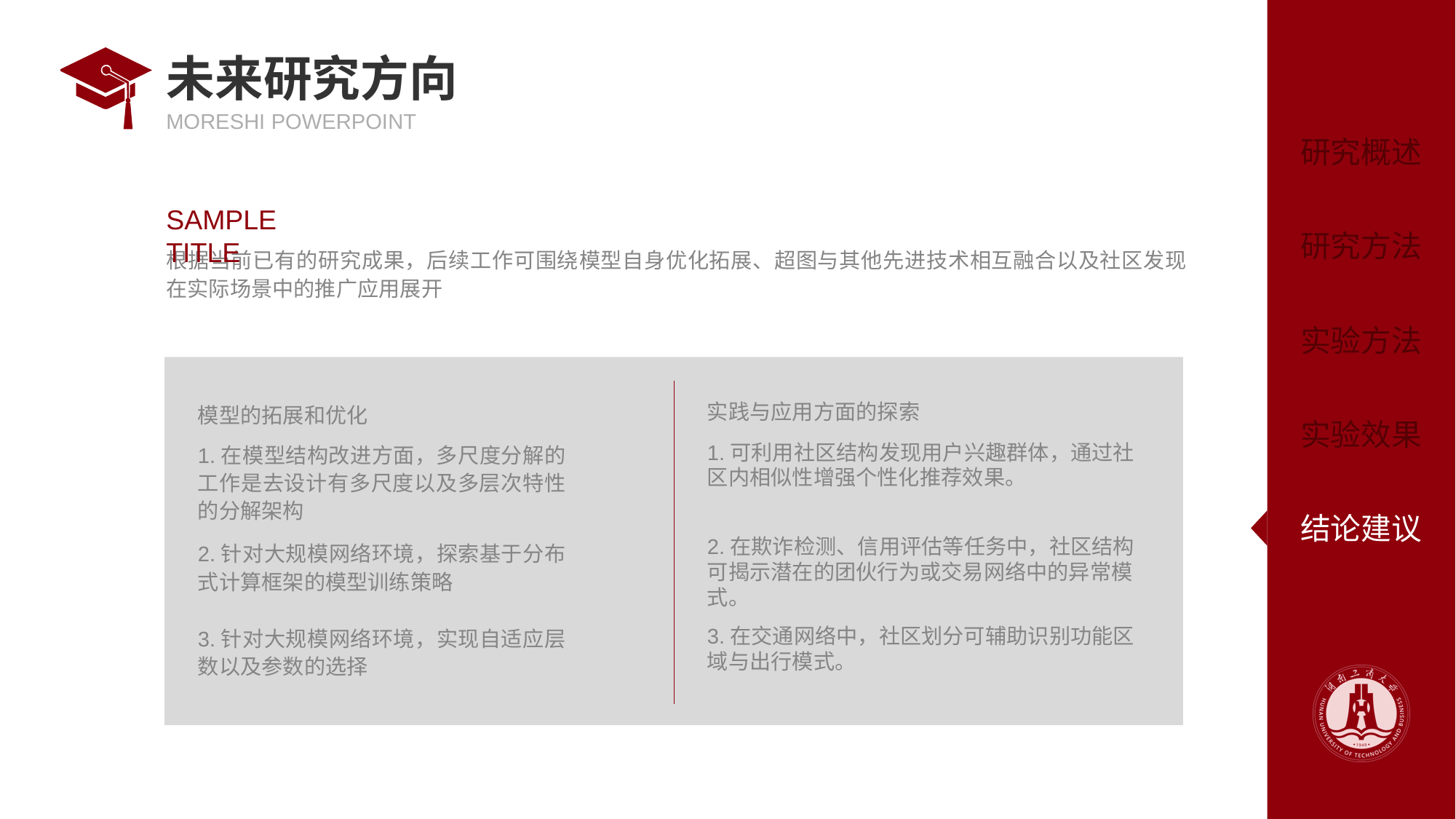

# 未来研究方向
SAMPLE TITLE
根据当前已有的研究成果，后续工作可围绕模型自身优化拓展、超图与其他先进技术相互融合以及社区发现在实际场景中的推广应用展开

实践与应用方面的探索
模型的拓展和优化
1.可利用社区结构发现用户兴趣群体，通过社区内相似性增强个性化推荐效果。
1.在模型结构改进方面，多尺度分解的工作是去设计有多尺度以及多层次特性的分解架构
2.在欺诈检测、信用评估等任务中，社区结构可揭示潜在的团伙行为或交易网络中的异常模式。
2.针对大规模网络环境，探索基于分布式计算框架的模型训练策略
3.针对大规模网络环境，实现自适应层数以及参数的选择
3.在交通网络中，社区划分可辅助识别功能区域与出行模式。